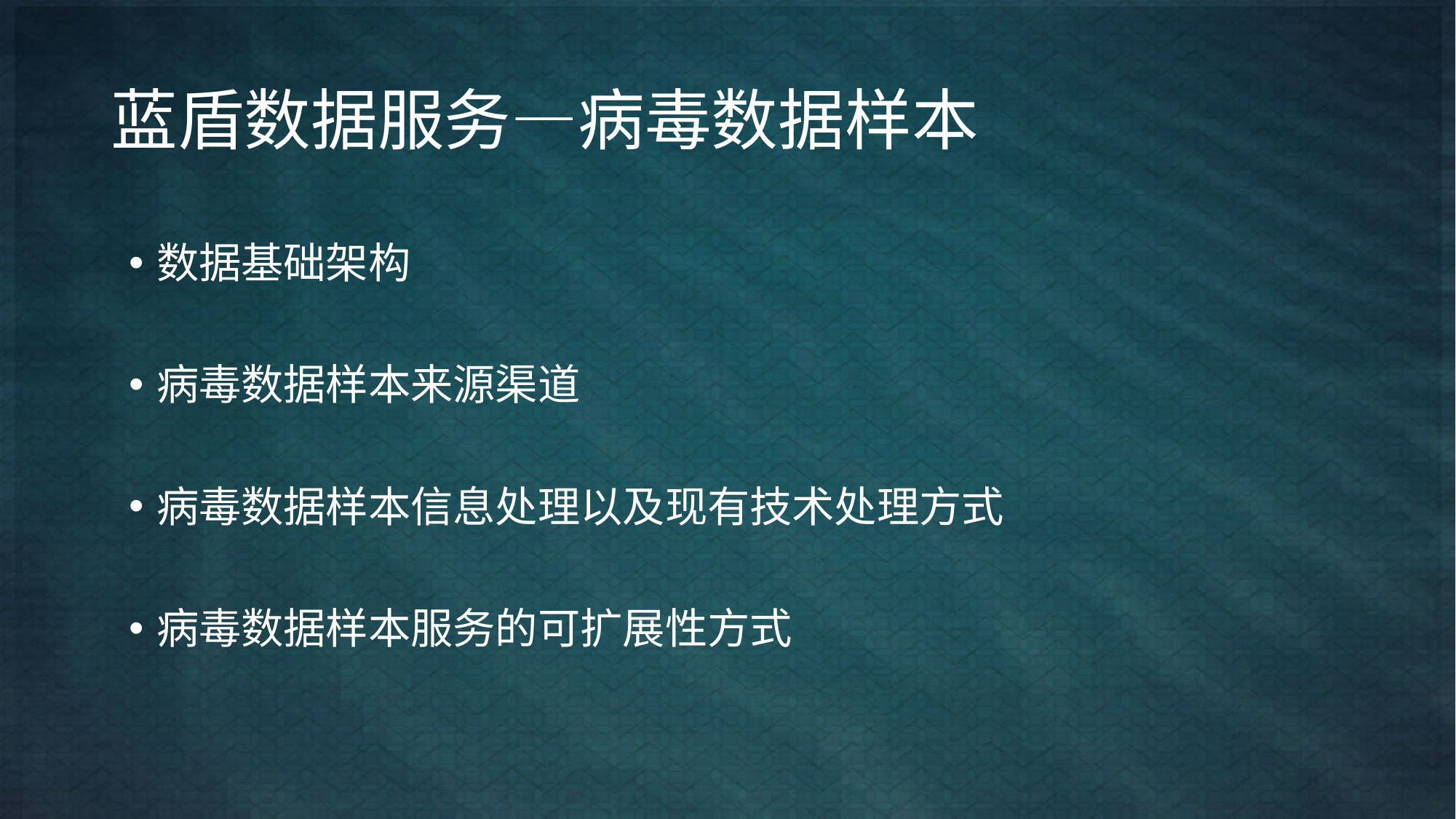

# 蓝盾数据服务—病毒数据样本

数据基础架构

病毒数据样本来源渠道

病毒数据样本信息处理以及现有技术处理方式

病毒数据样本服务的可扩展性方式